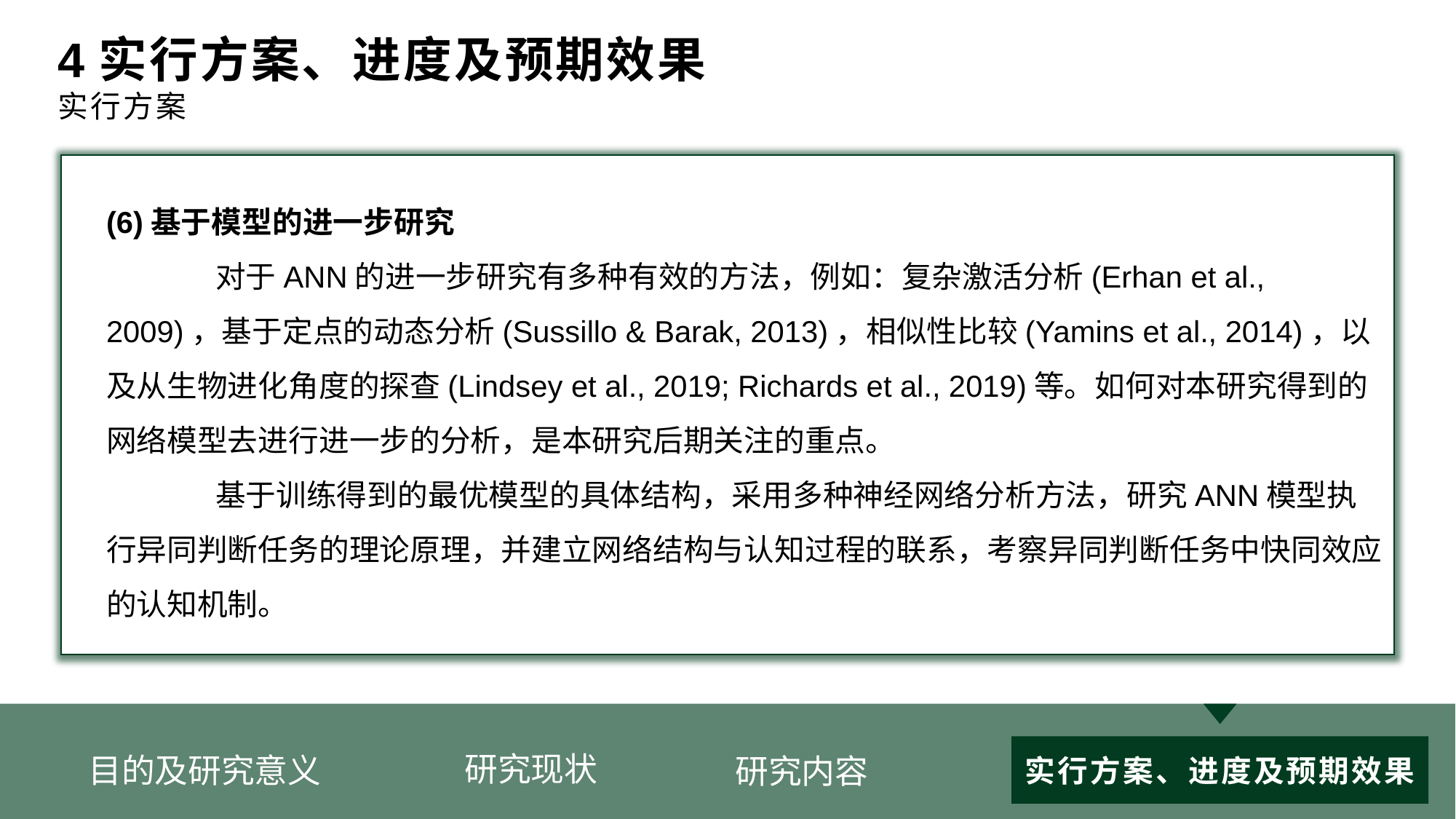

4实行方案、进度及预期效果
实行方案

(6)基于模型的进一步研究
	对于ANN的进一步研究有多种有效的方法，例如：复杂激活分析(Erhan et al., 2009)，基于定点的动态分析(Sussillo & Barak, 2013)，相似性比较(Yamins et al., 2014)，以及从生物进化角度的探查(Lindsey et al., 2019; Richards et al., 2019)等。如何对本研究得到的网络模型去进行进一步的分析，是本研究后期关注的重点。
	基于训练得到的最优模型的具体结构，采用多种神经网络分析方法，研究ANN模型执行异同判断任务的理论原理，并建立网络结构与认知过程的联系，考察异同判断任务中快同效应的认知机制。

研究内容
实行方案、进度及预期效果
研究现状
目的及研究意义